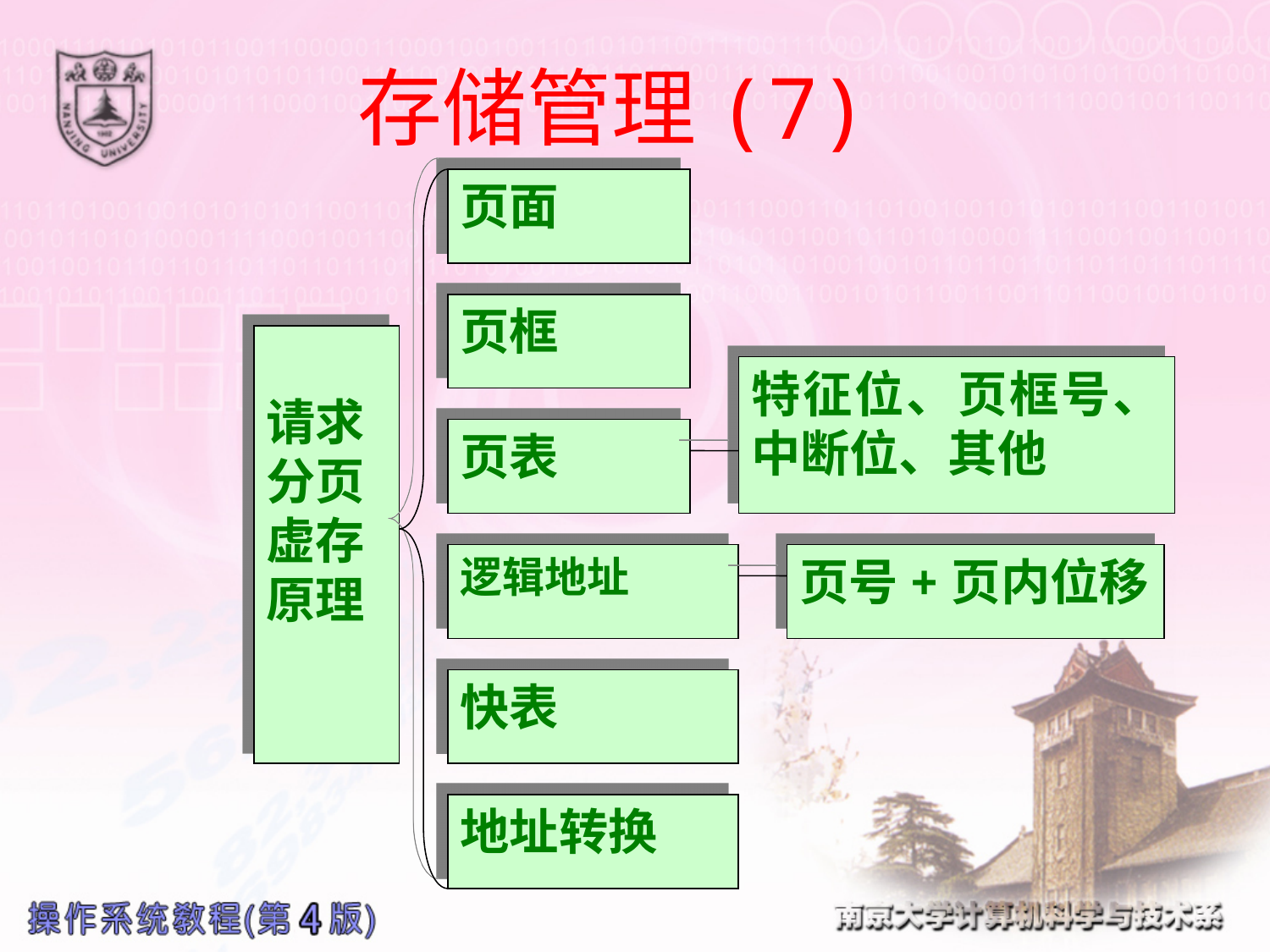

# 存储管理(7)

页面

页框

请求分页虚存原理
特征位、页框号、中断位、其他
页表

逻辑地址
页号+页内位移

快表
地址转换